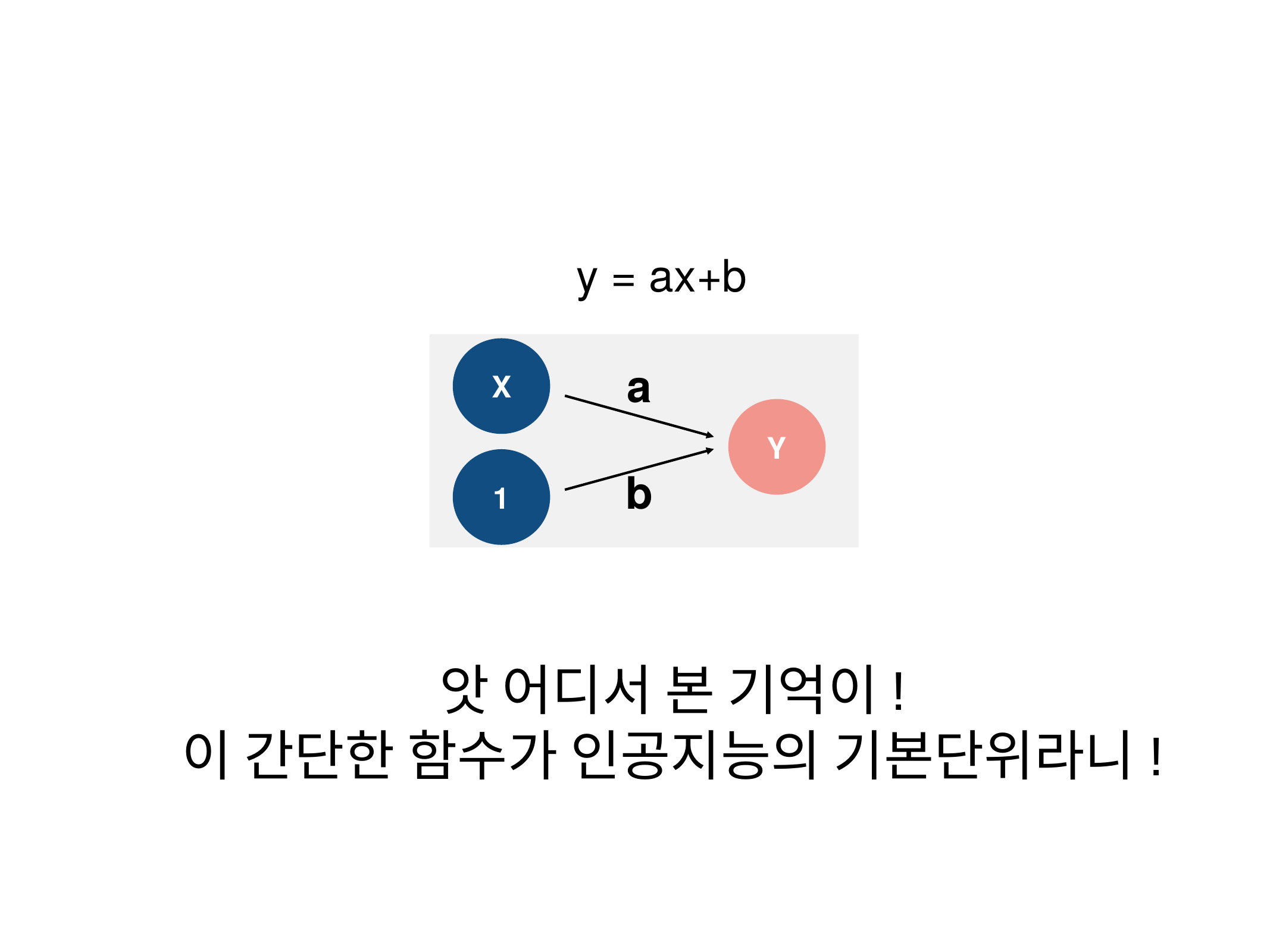

y = ax+b

X
a

Y

1
b

앗 어디서 본 기억이!
이 간단한 함수가 인공지능의 기본단위라니!